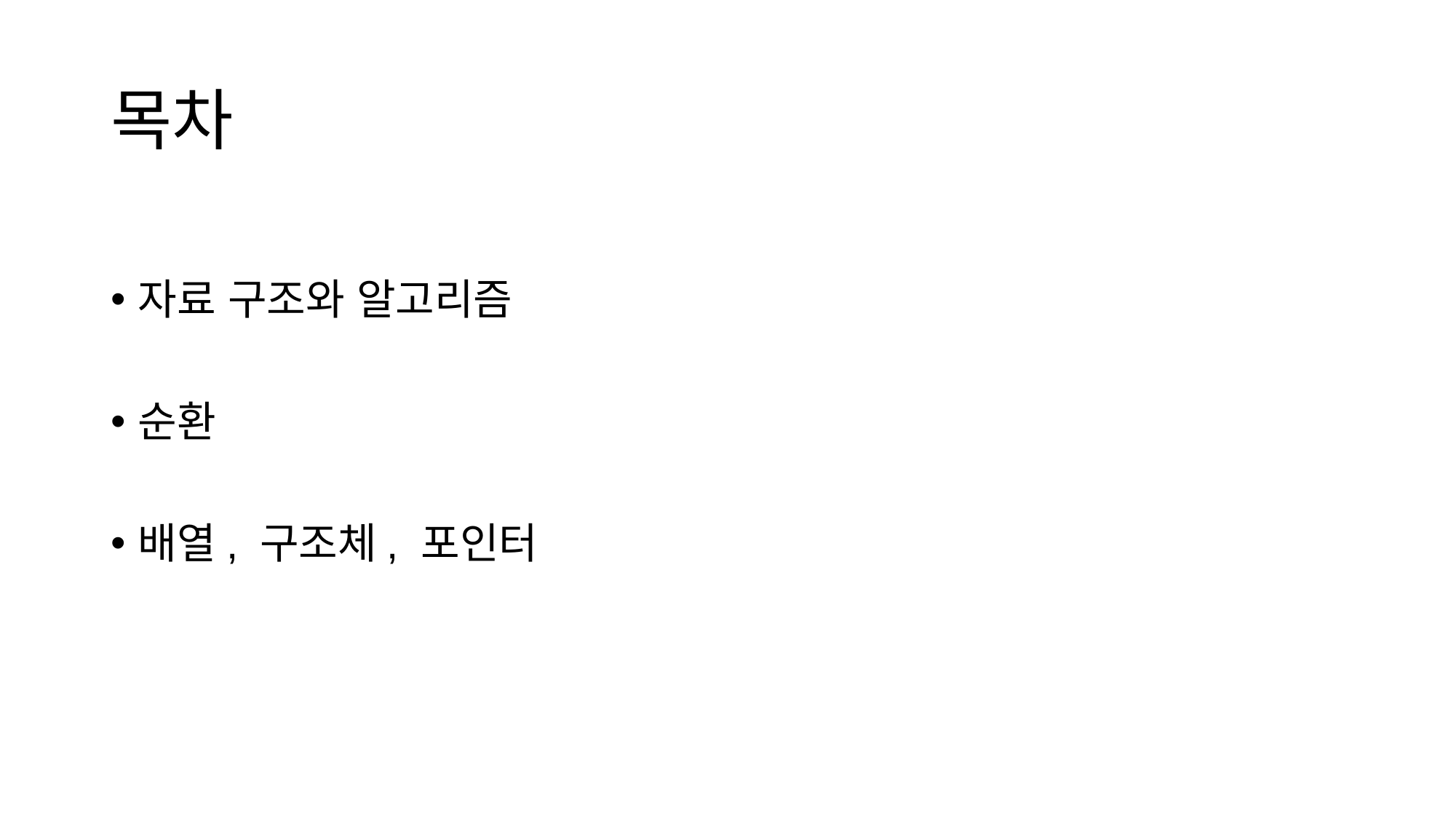

# 목차
자료 구조와 알고리즘

순환

배열, 구조체, 포인터